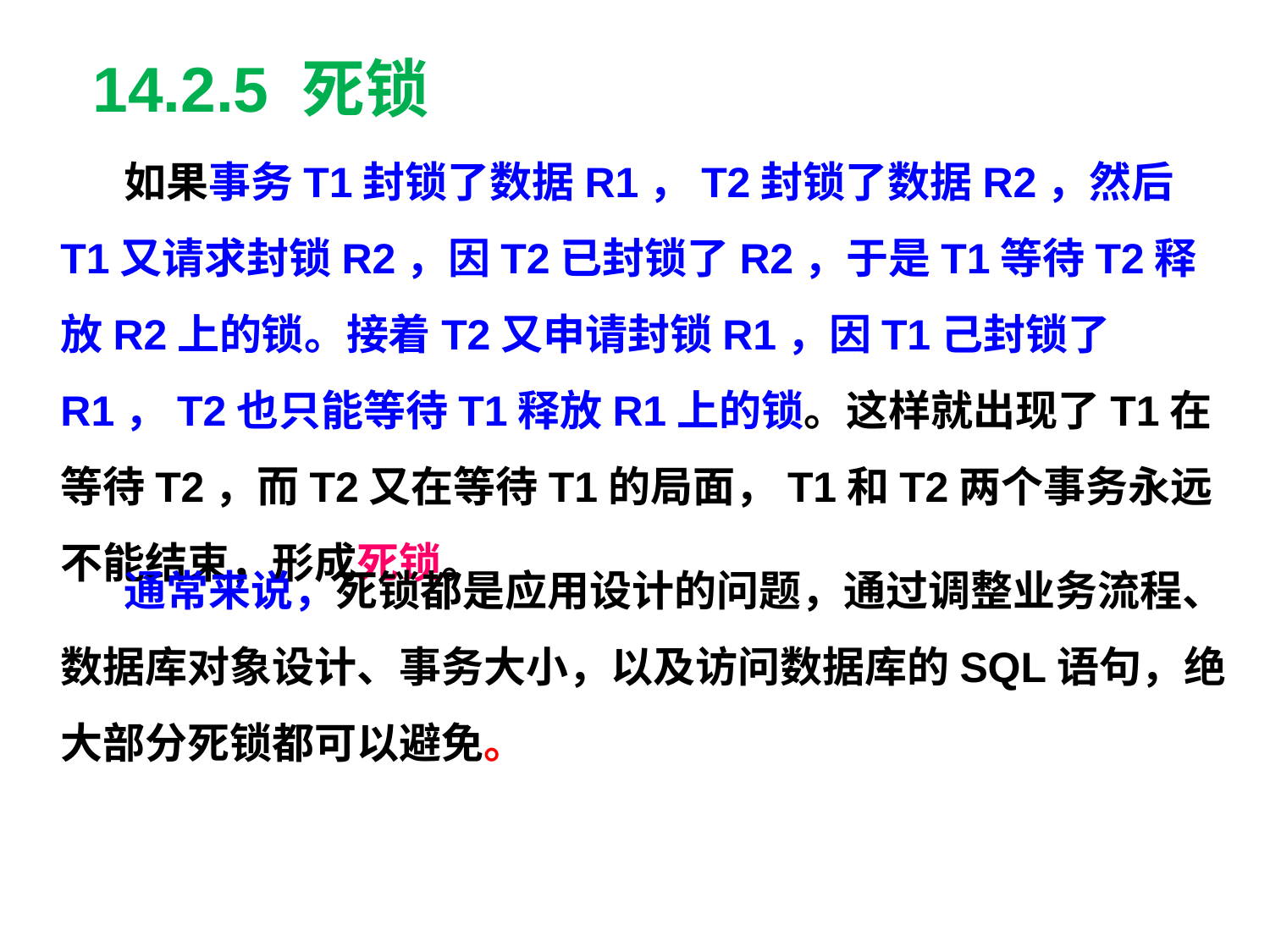

14.2.5 死锁
如果事务T1封锁了数据R1，T2封锁了数据R2，然后T1又请求封锁R2，因T2已封锁了R2，于是T1等待T2释放R2上的锁。接着T2又申请封锁R1，因T1己封锁了R1，T2也只能等待T1释放R1上的锁。这样就出现了T1在等待T2，而T2又在等待T1的局面，T1和T2两个事务永远不能结束，形成死锁。
通常来说，死锁都是应用设计的问题，通过调整业务流程、数据库对象设计、事务大小，以及访问数据库的SQL语句，绝大部分死锁都可以避免。